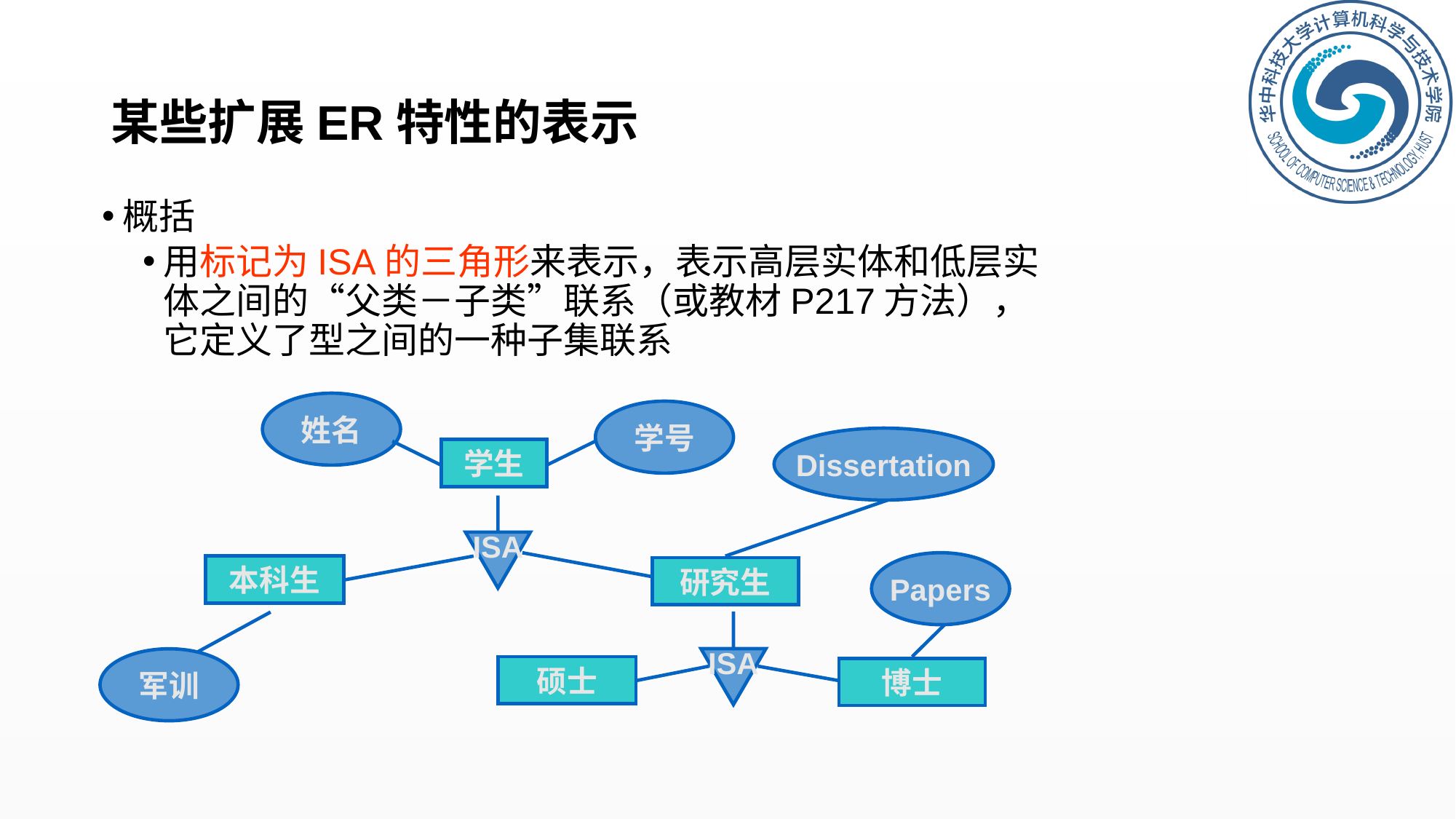

# 某些扩展ER特性的表示
概括
用标记为ISA的三角形来表示，表示高层实体和低层实体之间的“父类－子类”联系（或教材P217方法），它定义了型之间的一种子集联系
姓名
学号
Dissertation
学生

ISA

Papers
本科生

研究生

ISA
军训
硕士
博士